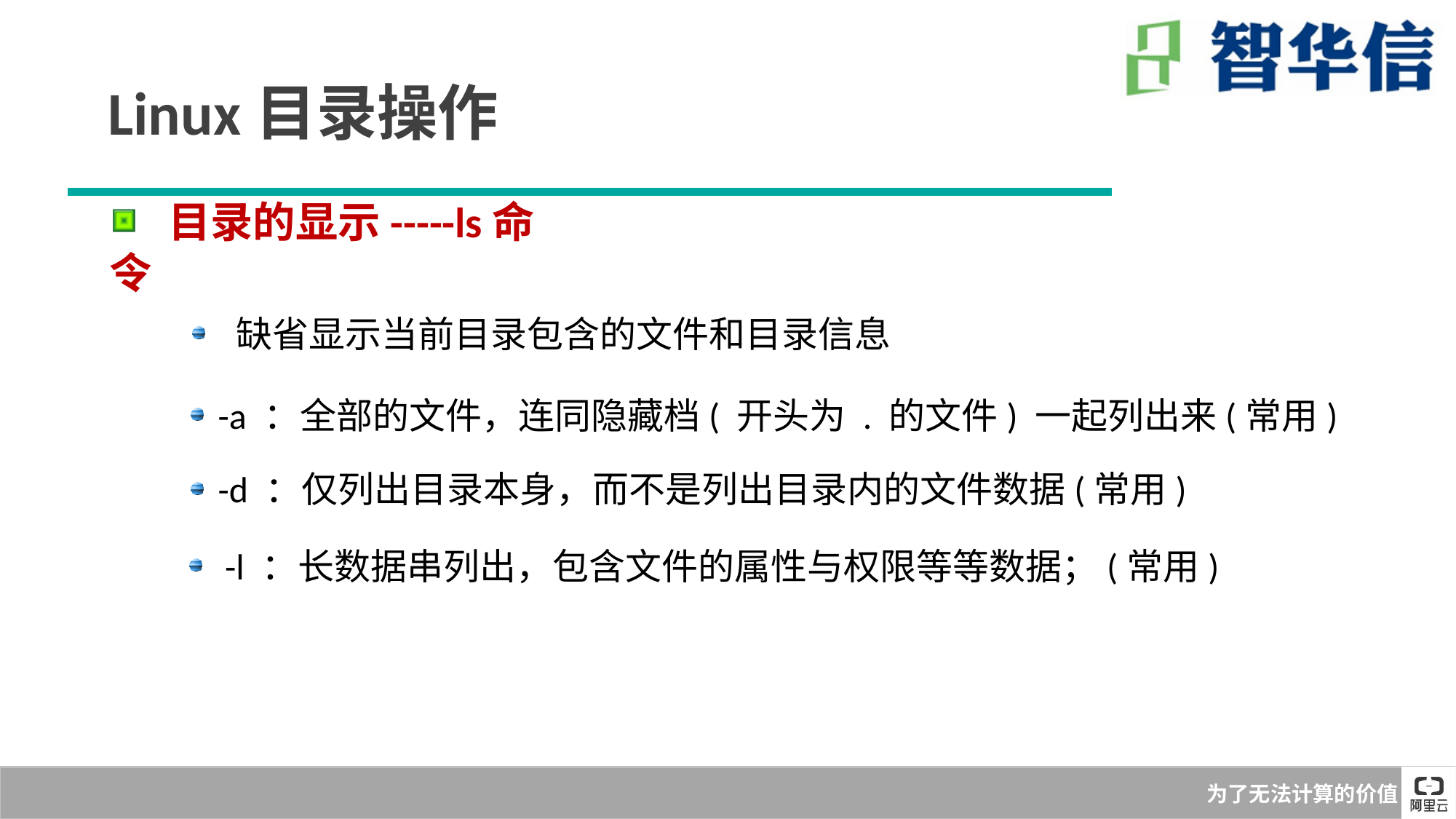

Linux目录操作
  目录的显示-----ls命令
  缺省显示当前目录包含的文件和目录信息
 -a ：全部的文件，连同隐藏档( 开头为 . 的文件) 一起列出来(常用)
 -d ：仅列出目录本身，而不是列出目录内的文件数据(常用)
  -l ：长数据串列出，包含文件的属性与权限等等数据；(常用)